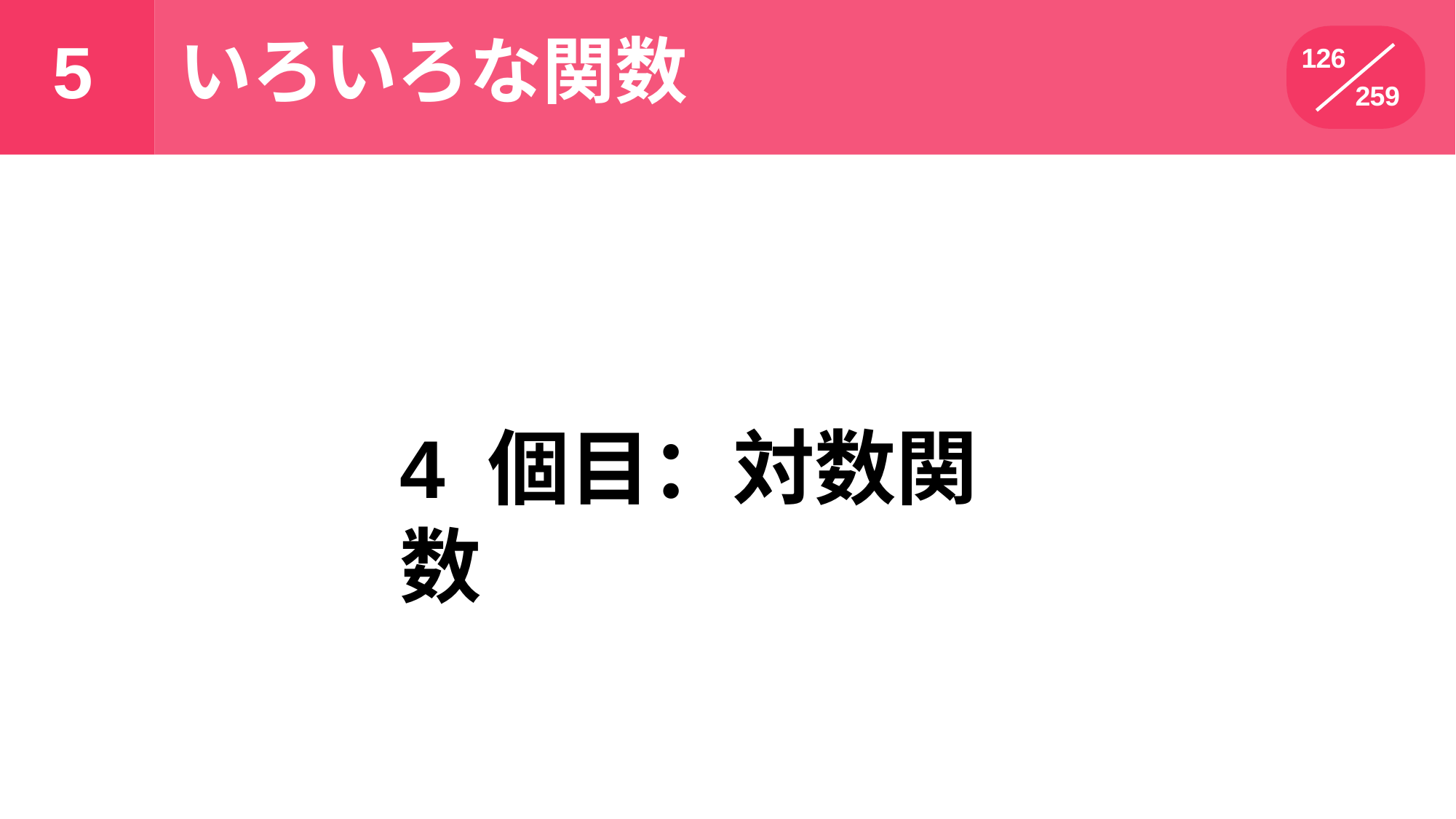

いろいろな関数
# 5
126
259
4 個目：対数関数